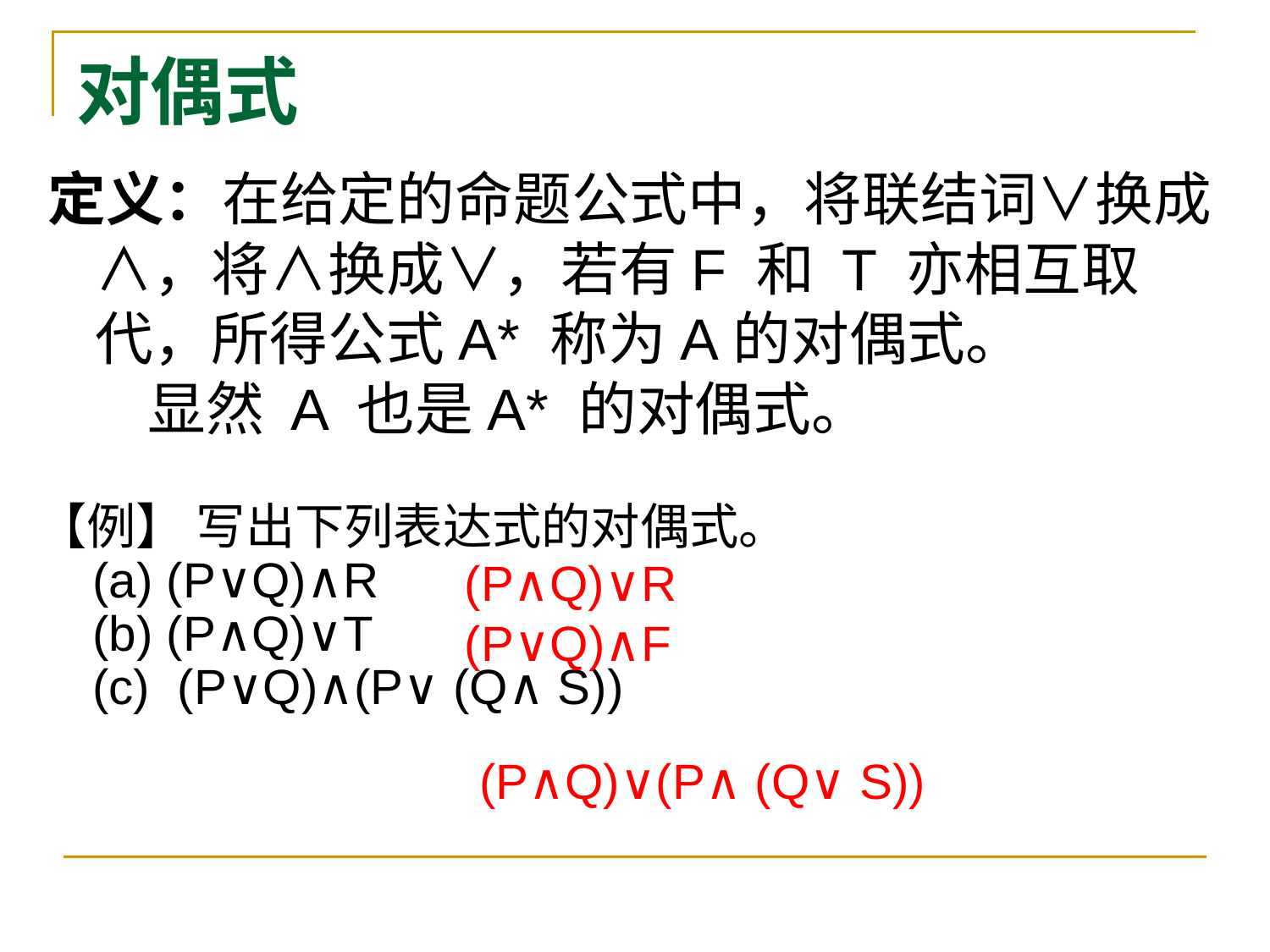

# 对偶式
定义：在给定的命题公式中，将联结词∨换成∧，将∧换成∨，若有F 和 T 亦相互取代，所得公式A* 称为A的对偶式。
    显然 A 也是A* 的对偶式。

【例】 写出下列表达式的对偶式。
    (a) (P∨Q)∧R
    (b) (P∧Q)∨T
    (c)  (P∨Q)∧(P∨ (Q∧ S))
(P∧Q)∨R
(P∨Q)∧F
(P∧Q)∨(P∧ (Q∨ S))